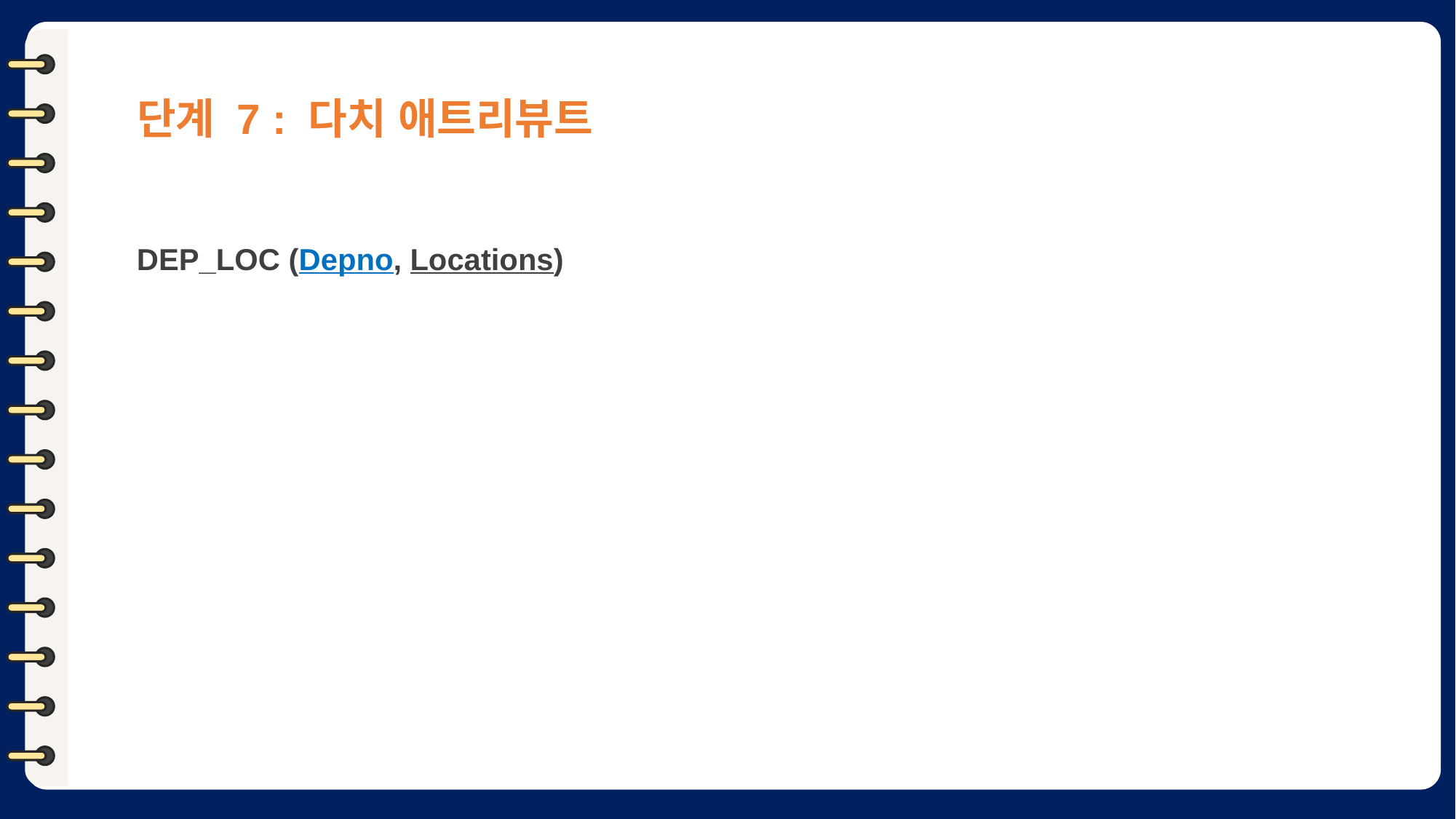

단계 7 : 다치 애트리뷰트
DEP_LOC (Depno, Locations)